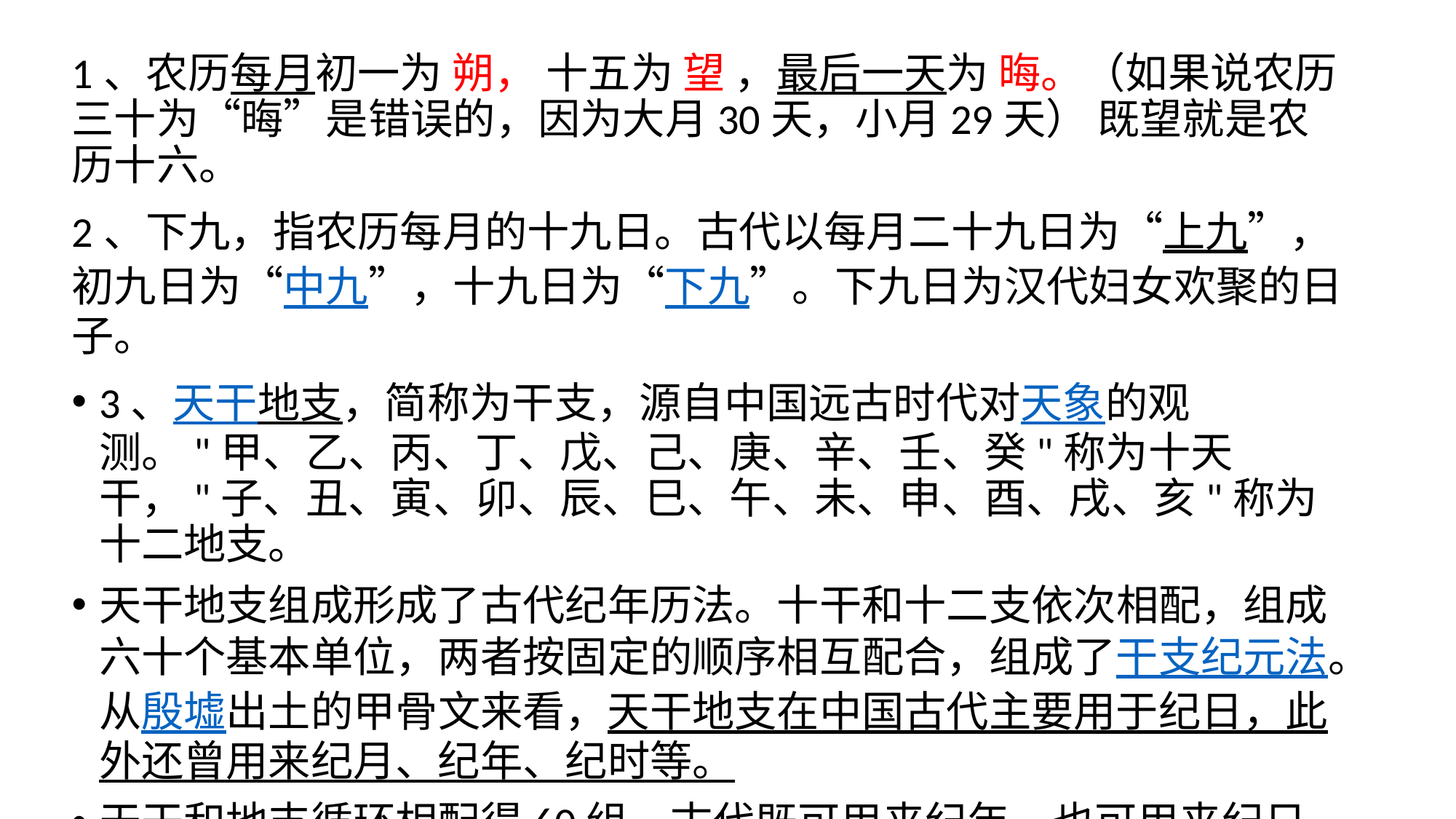

1、农历每月初一为 朔， 十五为 望 ，最后一天为 晦。（如果说农历三十为“晦”是错误的，因为大月30天，小月29天） 既望就是农历十六。
2、下九，指农历每月的十九日。古代以每月二十九日为“上九”，初九日为“中九”，十九日为“下九”。下九日为汉代妇女欢聚的日子。
3、天干地支，简称为干支，源自中国远古时代对天象的观测。"甲、乙、丙、丁、戊、己、庚、辛、壬、癸"称为十天干，"子、丑、寅、卯、辰、巳、午、未、申、酉、戌、亥"称为十二地支。
天干地支组成形成了古代纪年历法。十干和十二支依次相配，组成六十个基本单位，两者按固定的顺序相互配合，组成了干支纪元法。从殷墟出土的甲骨文来看，天干地支在中国古代主要用于纪日，此外还曾用来纪月、纪年、纪时等。
天干和地支循环相配得60组，古代既可用来纪年，也可用来纪日。
4、山南水北为 阳。山北水南为 阴